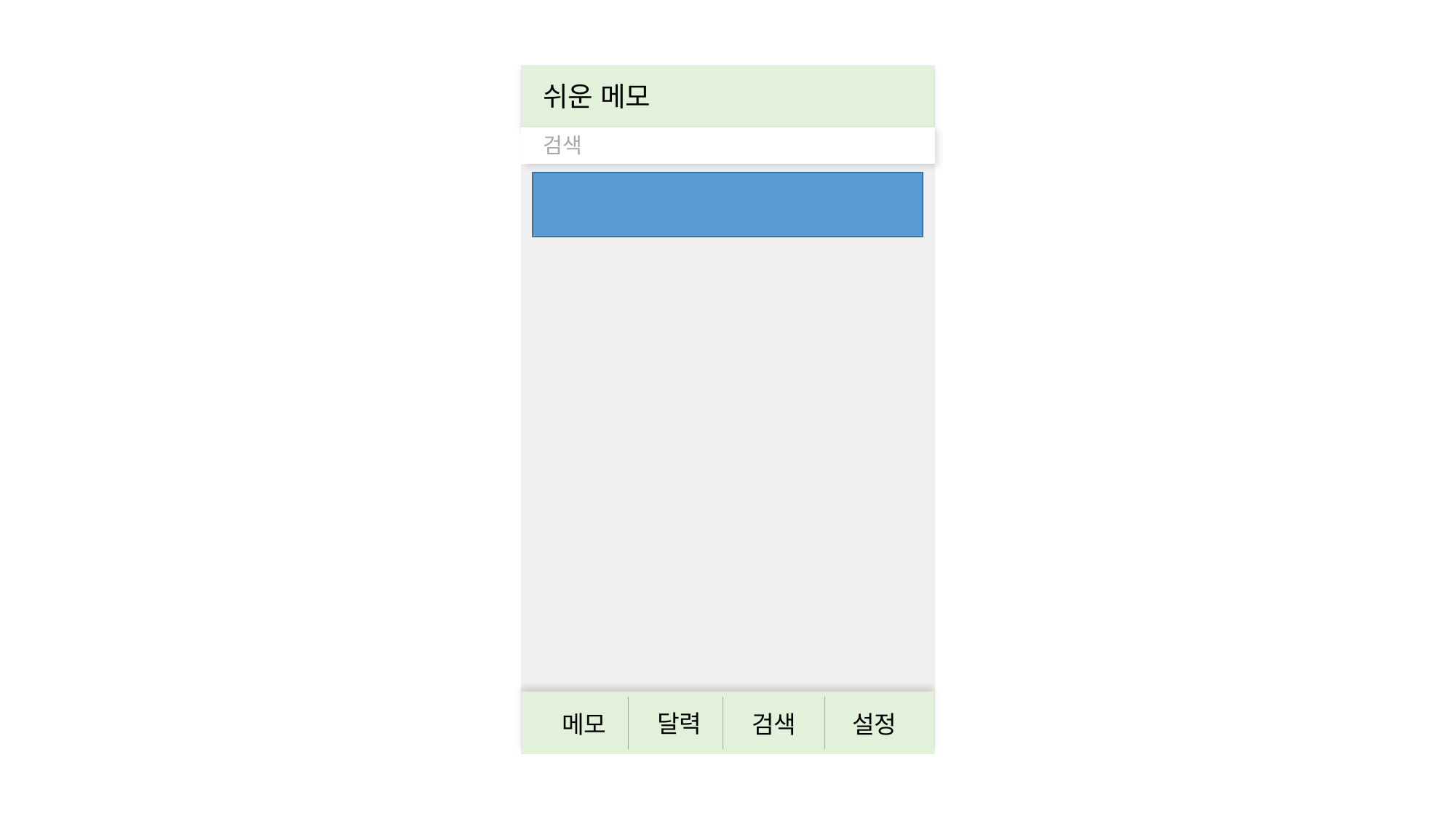

쉬운 메모
검색

달력
메모
검색
설정